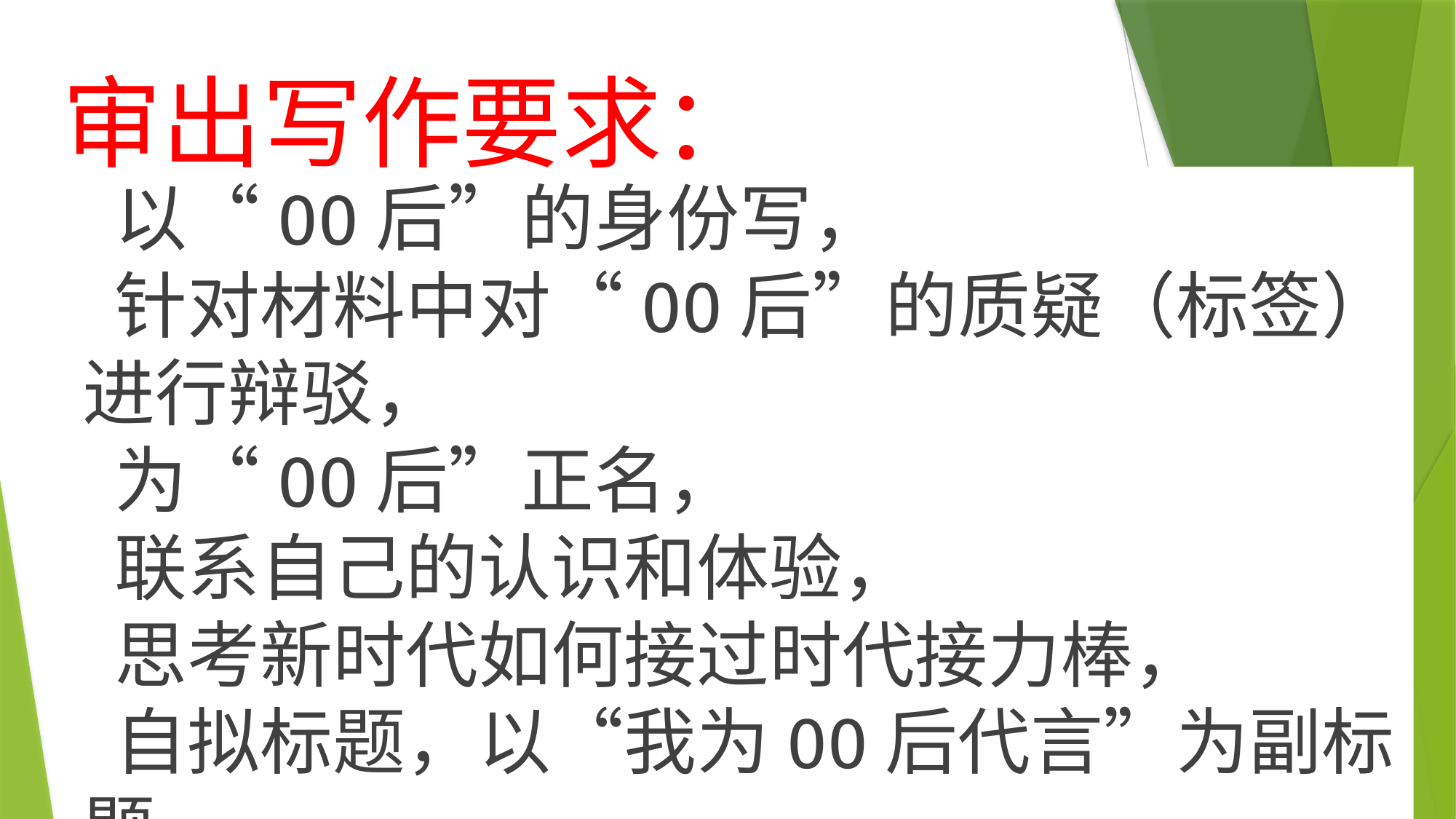

审出写作要求：
以“00后”的身份写，
针对材料中对“00后”的质疑（标签）进行辩驳，
为“00后”正名，
联系自己的认识和体验，
思考新时代如何接过时代接力棒，
自拟标题，以“我为00后代言”为副标题